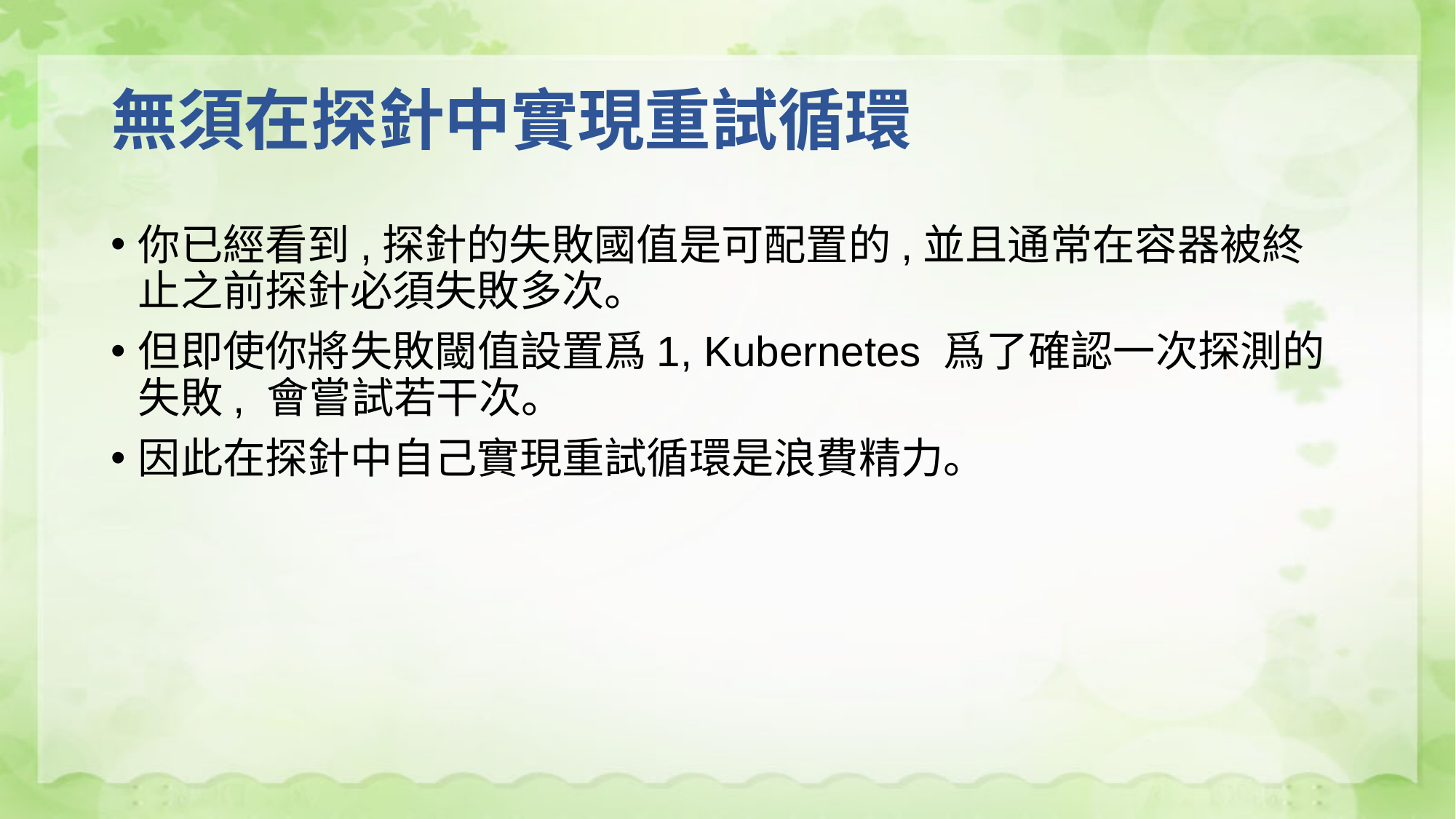

# 無須在探針中實現重試循環
你已經看到,探針的失敗國值是可配置的,並且通常在容器被終止之前探針必須失敗多次。
但即使你將失敗閾值設置爲1, Kubernetes 爲了確認一次探測的失敗, 會嘗試若干次。
因此在探針中自己實現重試循環是浪費精力。